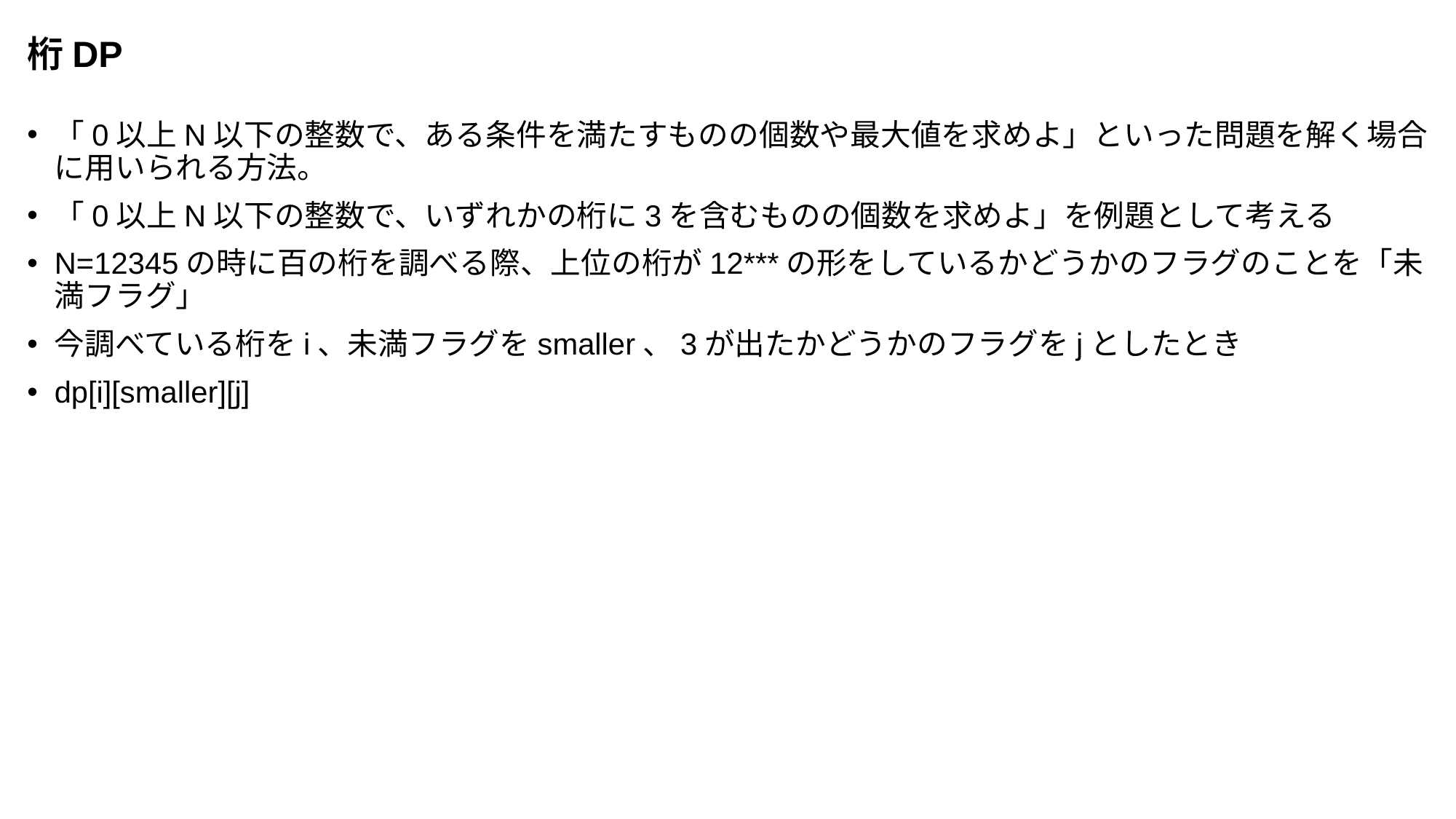

# 桁DP
「0以上N以下の整数で、ある条件を満たすものの個数や最大値を求めよ」といった問題を解く場合に用いられる方法。
「0以上N以下の整数で、いずれかの桁に3を含むものの個数を求めよ」を例題として考える
N=12345の時に百の桁を調べる際、上位の桁が12***の形をしているかどうかのフラグのことを「未満フラグ」
今調べている桁をi、未満フラグをsmaller、3が出たかどうかのフラグをjとしたとき
dp[i][smaller][j]